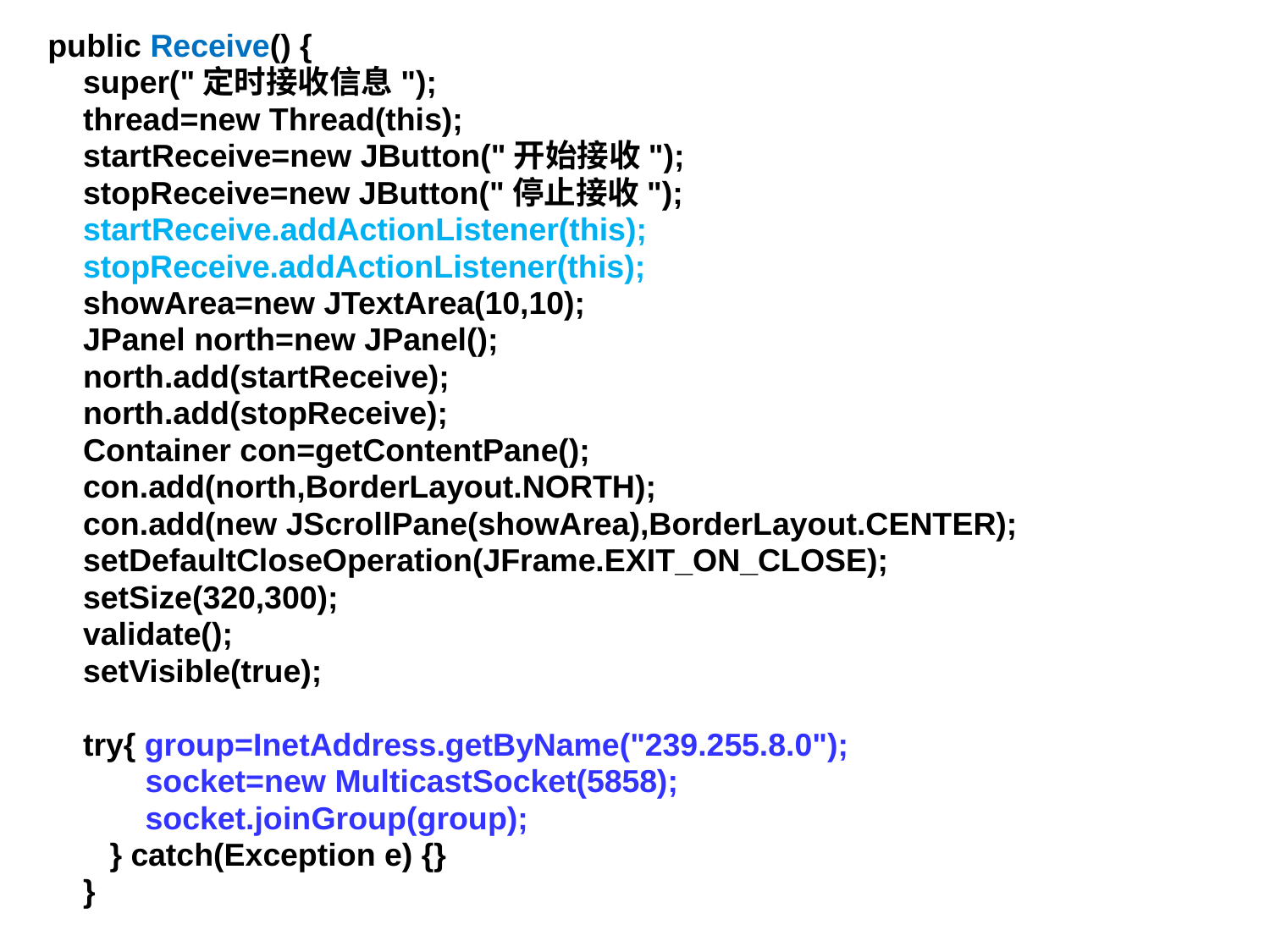

public Receive() {
    super("定时接收信息");
    thread=new Thread(this);
    startReceive=new JButton("开始接收");
    stopReceive=new JButton("停止接收");
    startReceive.addActionListener(this);
    stopReceive.addActionListener(this);
    showArea=new JTextArea(10,10);
    JPanel north=new JPanel();
    north.add(startReceive);
    north.add(stopReceive);
    Container con=getContentPane();
    con.add(north,BorderLayout.NORTH);
    con.add(new JScrollPane(showArea),BorderLayout.CENTER);
    setDefaultCloseOperation(JFrame.EXIT_ON_CLOSE);
    setSize(320,300);
    validate();
    setVisible(true);

    try{ group=InetAddress.getByName("239.255.8.0");
           socket=new MulticastSocket(5858);
           socket.joinGroup(group);
       } catch(Exception e) {}
    }